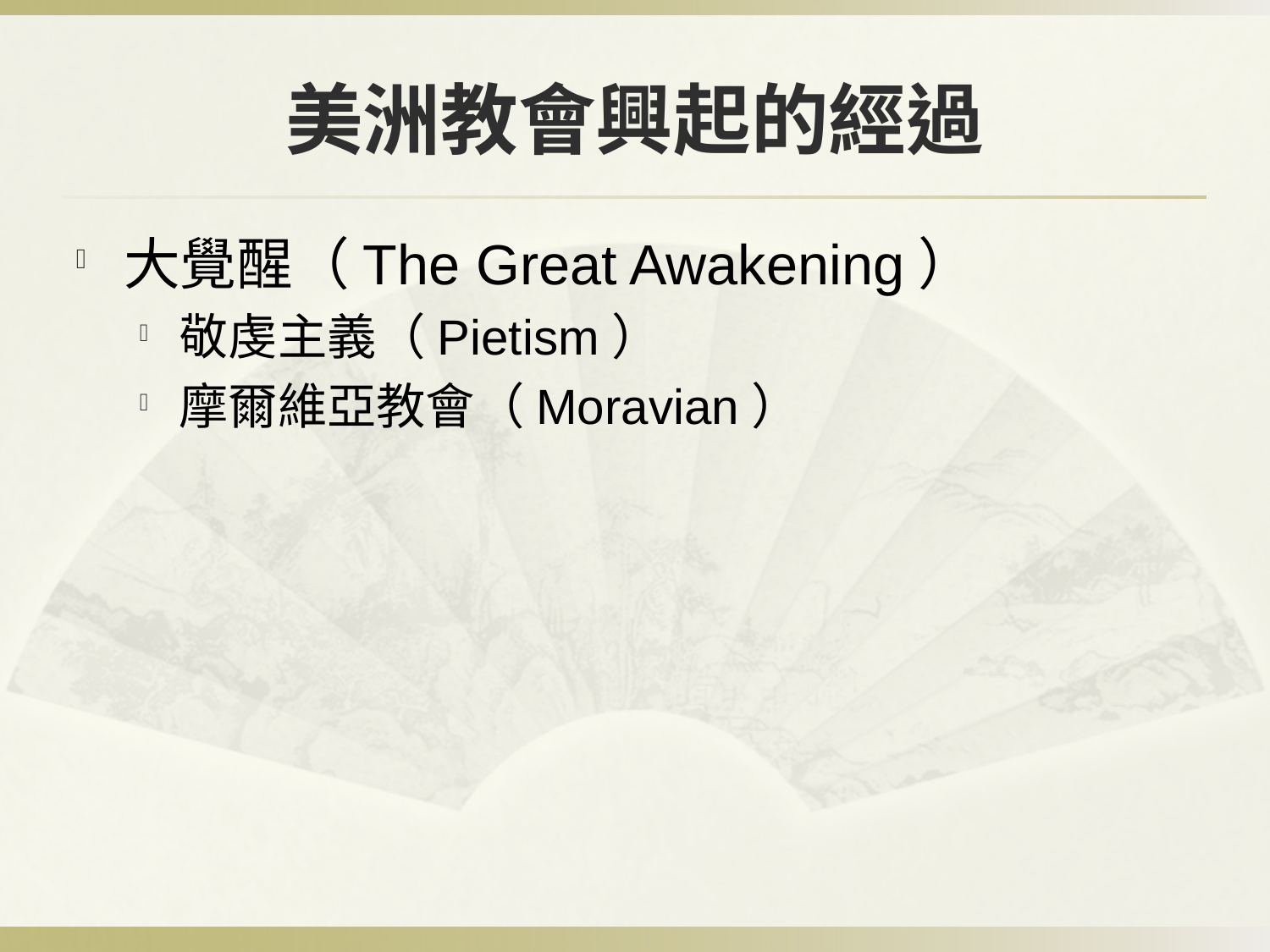

# 美洲教會興起的經過
大覺醒（The Great Awakening）
敬虔主義（Pietism）
摩爾維亞教會（Moravian）